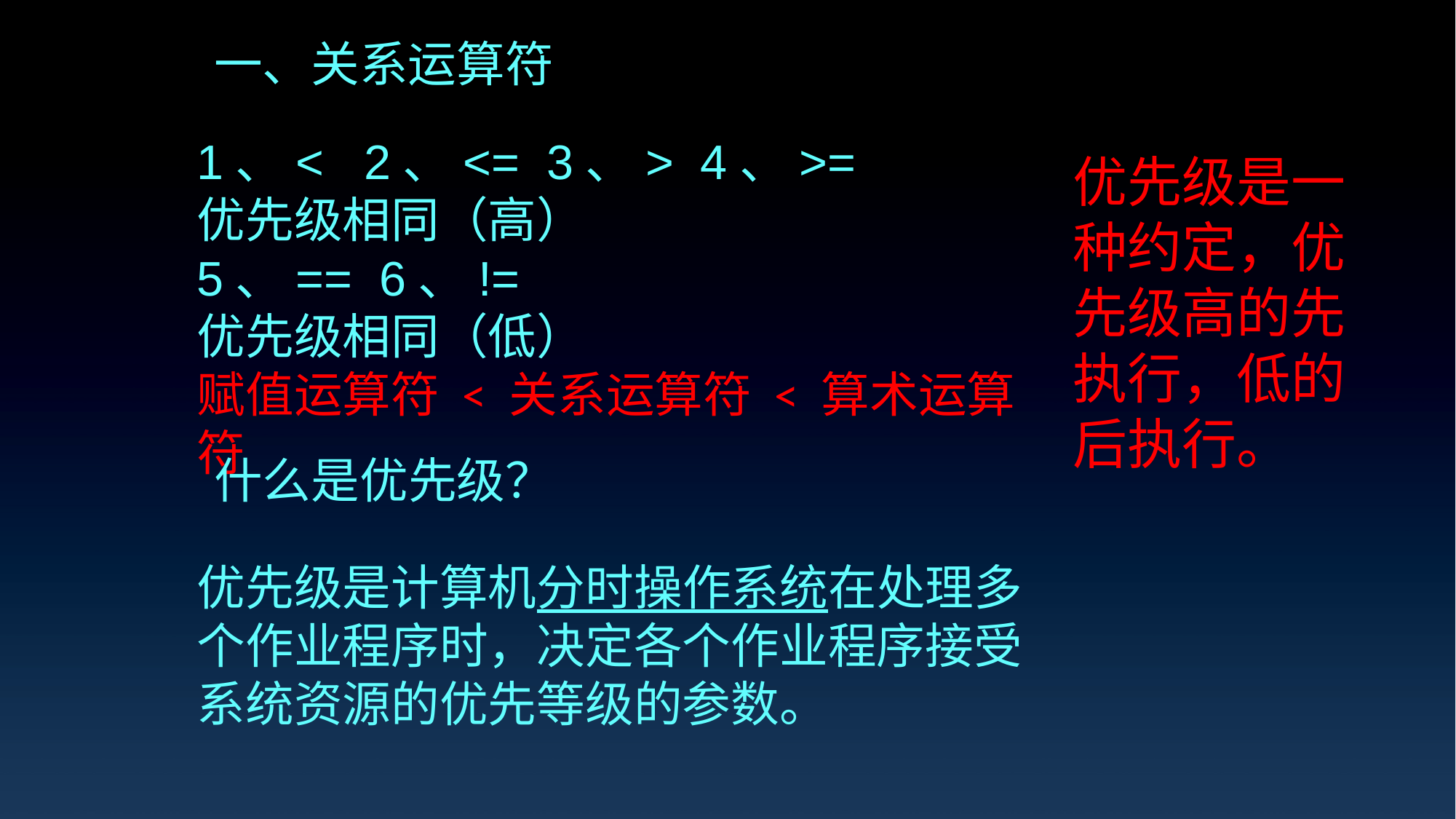

一、关系运算符
1、<   2、<=  3、>  4、>=
优先级相同（高）
5、==  6、!=
优先级相同（低）
赋值运算符 < 关系运算符 < 算术运算符
优先级是一种约定，优先级高的先执行，低的后执行。
e7d195523061f1c0205959036996ad55c215b892a7aac5c0B9ADEF7896FB48F2EF97163A2DE1401E1875DEDC438B7864AD24CA23553DBBBD975DAF4CAD4A2592689FFB6CEE59FFA55B2702D0E5EE29CD908F8B157BF8F8399D08F01223CB0B1EBC5650C3AFE340F4E4722CA93B5E940EF49FBB9E99B7DC58FDDEFD6852FB47095B54E1558E4D4F7E
什么是优先级？
优先级是计算机分时操作系统在处理多个作业程序时，决定各个作业程序接受系统资源的优先等级的参数。